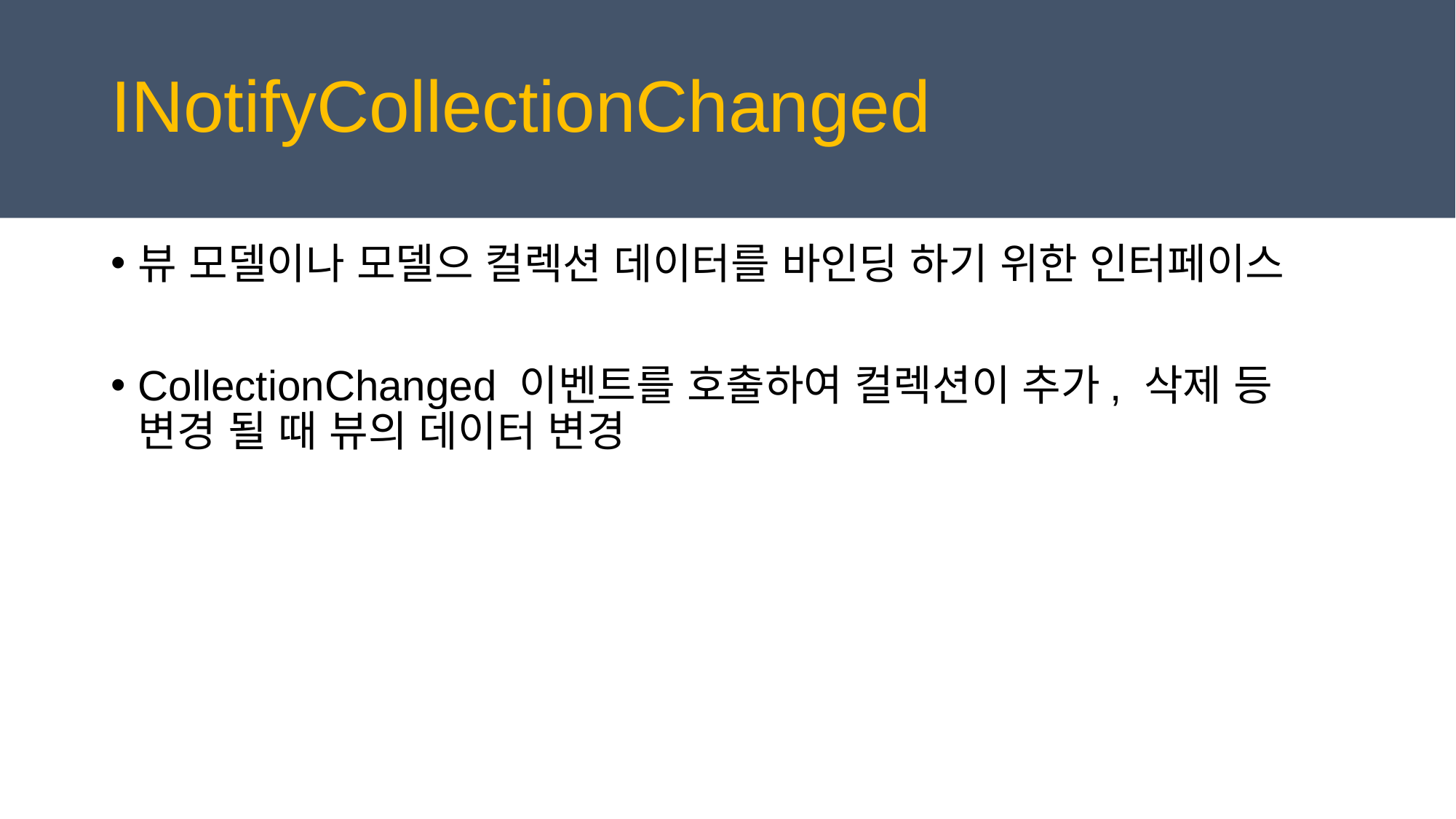

INotifyCollectionChanged
뷰 모델이나 모델으 컬렉션 데이터를 바인딩 하기 위한 인터페이스

CollectionChanged 이벤트를 호출하여 컬렉션이 추가, 삭제 등 변경 될 때 뷰의 데이터 변경